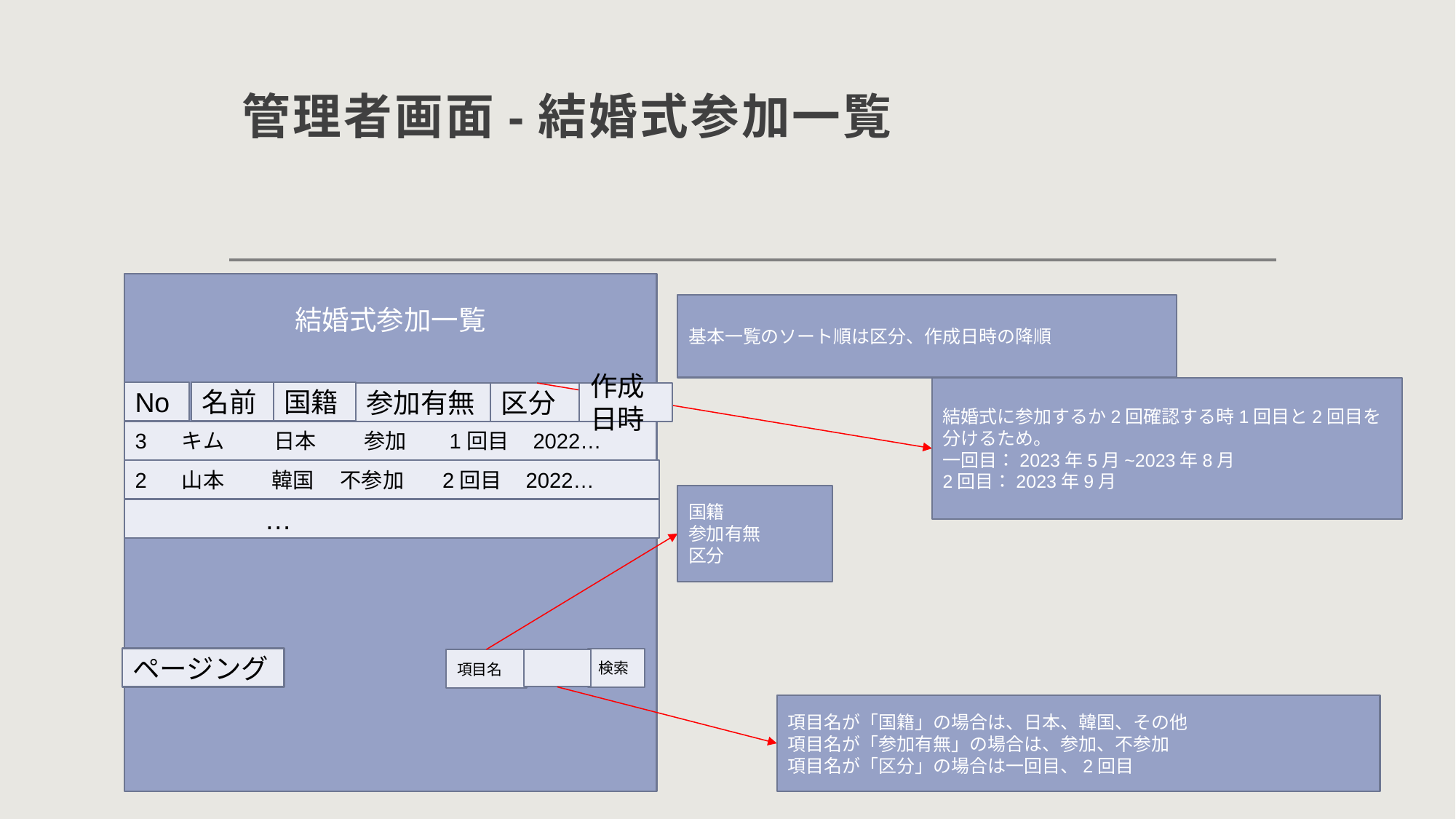

# 管理者画面-結婚式参加一覧

結婚式参加一覧

基本一覧のソート順は区分、作成日時の降順
結婚式に参加するか2回確認する時1回目と2回目を分けるため。
一回目：2023年5月~2023年8月
2回目：2023年9月
No
名前
国籍
作成日時
参加有無
区分
3     キム　      日本 　　参加        1回目    2022…
2     山本          韓国 　不参加       2回目    2022…
国籍
参加有無
区分
                 …
ページング
検索
項目名

項目名が「国籍」の場合は、日本、韓国、その他
項目名が「参加有無」の場合は、参加、不参加
項目名が「区分」の場合は一回目、2回目